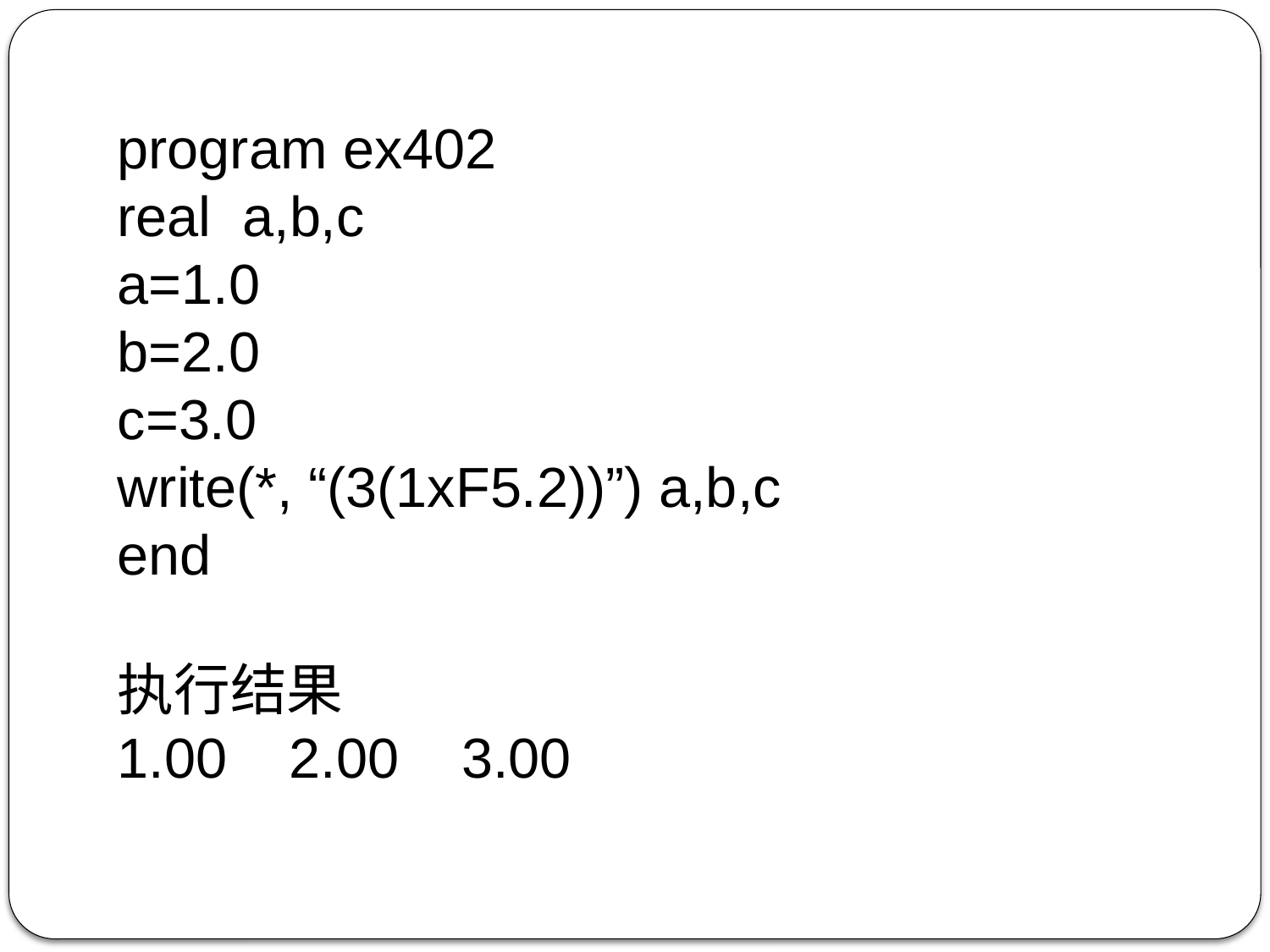

program ex402
real  a,b,c
a=1.0
b=2.0
c=3.0
write(*, “(3(1xF5.2))”) a,b,c
end

执行结果
1.00    2.00    3.00